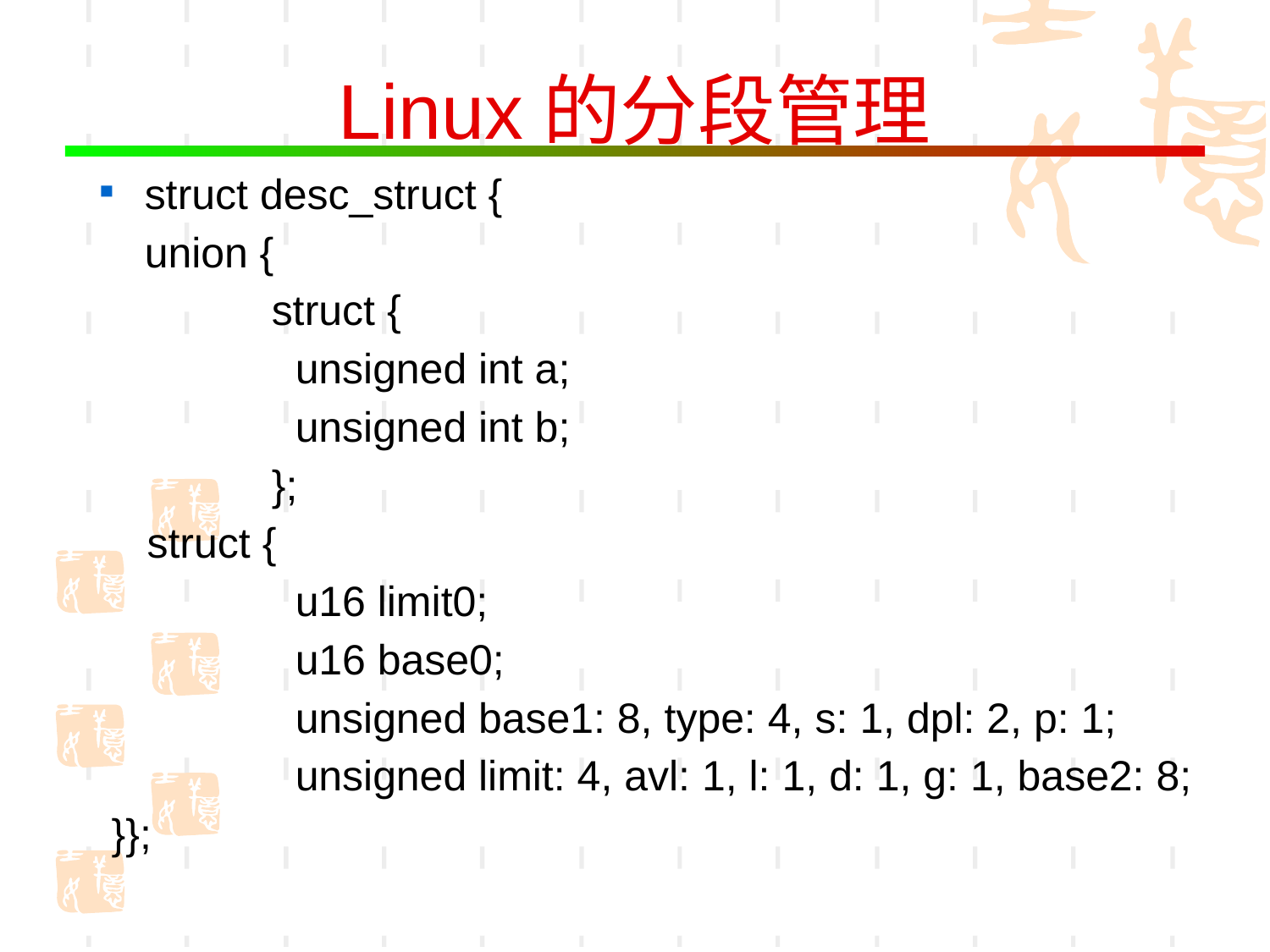

# Linux的分段管理
struct desc_struct {
  	union {
  		struct {
  		  unsigned int a;
  		  unsigned int b;
  		};
    struct {
		  u16 limit0;
		  u16 base0;
		  unsigned base1: 8, type: 4, s: 1, dpl: 2, p: 1;
		  unsigned limit: 4, avl: 1, l: 1, d: 1, g: 1, base2: 8;
 }};